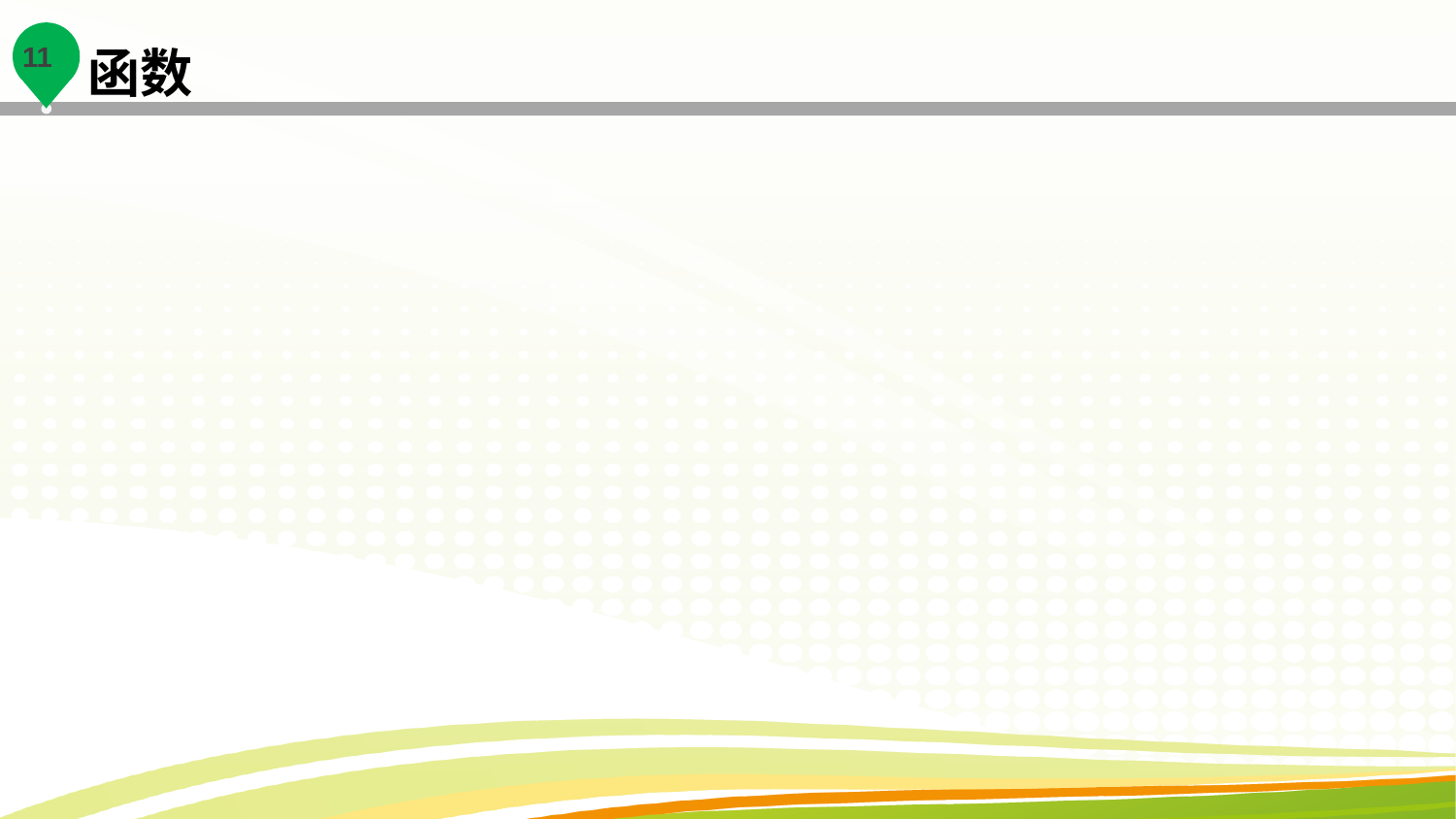

# 函数
1.一个函数只有一个main作为入口，出口。
2.<>优先检索系统函数，“”优先自定义函数
3.当自定义函数在main之后要声明。依“（类型）名称（类型，类型）”
4.当局部函数与全局冲突时，局部屏蔽全局。